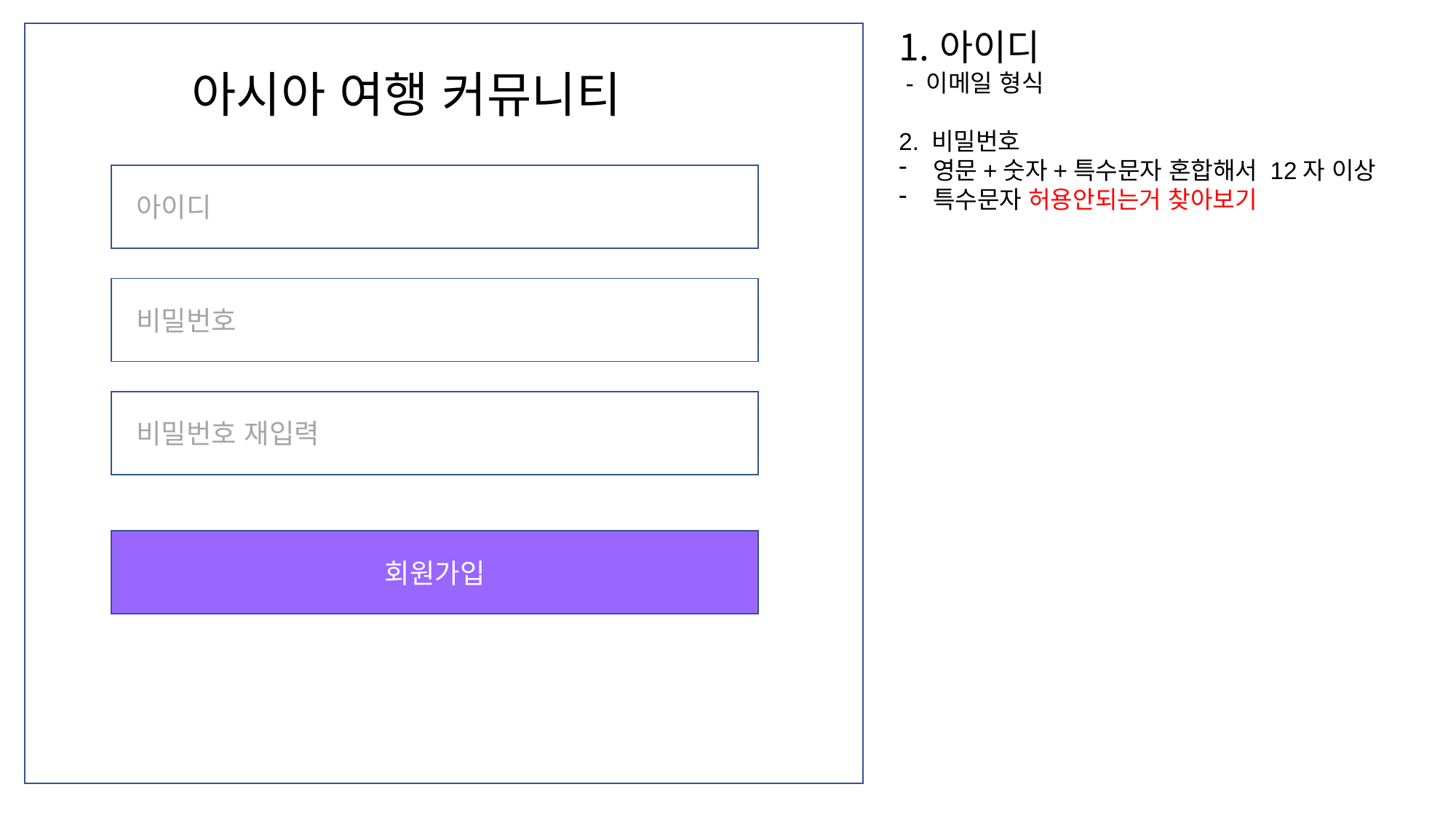

회원가입
아이디
 - 이메일 형식

2. 비밀번호
영문+숫자+특수문자 혼합해서 12자 이상
특수문자 허용안되는거 찾아보기

아시아 여행 커뮤니티
 아이디
 비밀번호
 비밀번호 재입력
회원가입